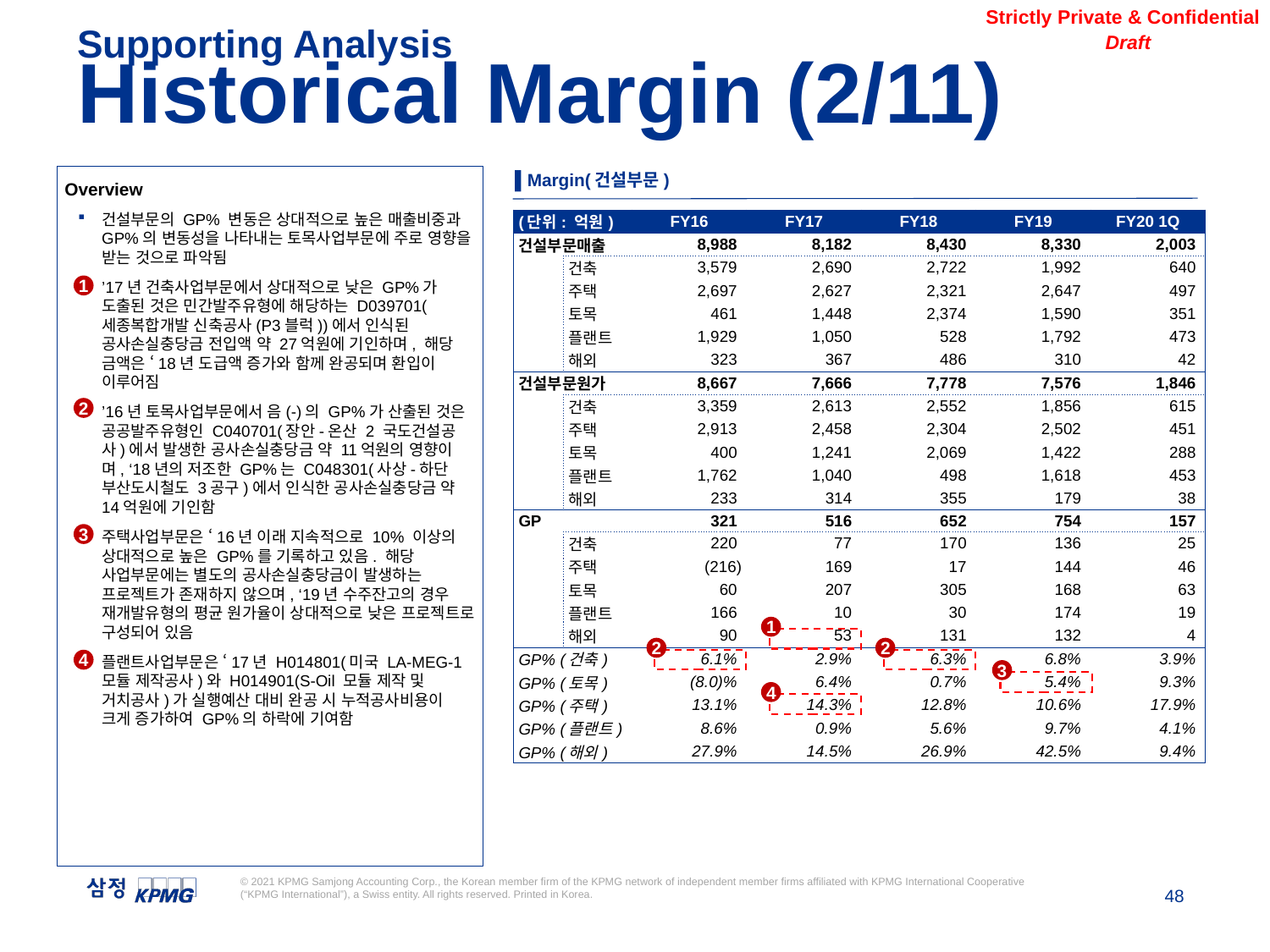

Supporting Analysis
Historical Margin (2/11)
▌Margin(건설부문)

Overview
건설부문의 GP% 변동은 상대적으로 높은 매출비중과 GP%의 변동성을 나타내는 토목사업부문에 주로 영향을 받는 것으로 파악됨
’17년 건축사업부문에서 상대적으로 낮은 GP%가 도출된 것은 민간발주유형에 해당하는 D039701(세종복합개발 신축공사(P3블럭))에서 인식된 공사손실충당금 전입액 약 27억원에 기인하며, 해당 금액은 ‘18년 도급액 증가와 함께 완공되며 환입이 이루어짐
’16년 토목사업부문에서 음(-)의 GP%가 산출된 것은 공공발주유형인 C040701(장안-온산 2 국도건설공사)에서 발생한 공사손실충당금 약 11억원의 영향이며, ‘18년의 저조한 GP%는 C048301(사상-하단 부산도시철도 3공구)에서 인식한 공사손실충당금 약 14억원에 기인함
주택사업부문은 ‘16년 이래 지속적으로 10% 이상의 상대적으로 높은 GP%를 기록하고 있음. 해당 사업부문에는 별도의 공사손실충당금이 발생하는 프로젝트가 존재하지 않으며, ‘19년 수주잔고의 경우 재개발유형의 평균 원가율이 상대적으로 낮은 프로젝트로 구성되어 있음
플랜트사업부문은 ‘17년 H014801(미국 LA-MEG-1 모듈 제작공사)와 H014901(S-Oil 모듈 제작 및 거치공사)가 실행예산 대비 완공 시 누적공사비용이 크게 증가하여 GP%의 하락에 기여함

| (단위: 억원) |  | FY16 | FY17 | FY18 | FY19 | FY20 1Q |
| --- | --- | --- | --- | --- | --- | --- |
| 건설부문매출 |  | 8,988 | 8,182 | 8,430 | 8,330 | 2,003 |
|  | 건축 | 3,579 | 2,690 | 2,722 | 1,992 | 640 |
|  | 주택 | 2,697 | 2,627 | 2,321 | 2,647 | 497 |
|  | 토목 | 461 | 1,448 | 2,374 | 1,590 | 351 |
|  | 플랜트 | 1,929 | 1,050 | 528 | 1,792 | 473 |
|  | 해외 | 323 | 367 | 486 | 310 | 42 |
| 건설부문원가 |  | 8,667 | 7,666 | 7,778 | 7,576 | 1,846 |
|  | 건축 | 3,359 | 2,613 | 2,552 | 1,856 | 615 |
|  | 주택 | 2,913 | 2,458 | 2,304 | 2,502 | 451 |
|  | 토목 | 400 | 1,241 | 2,069 | 1,422 | 288 |
|  | 플랜트 | 1,762 | 1,040 | 498 | 1,618 | 453 |
|  | 해외 | 233 | 314 | 355 | 179 | 38 |
| GP |  | 321 | 516 | 652 | 754 | 157 |
|  | 건축 | 220 | 77 | 170 | 136 | 25 |
|  | 주택 | (216) | 169 | 17 | 144 | 46 |
|  | 토목 | 60 | 207 | 305 | 168 | 63 |
|  | 플랜트 | 166 | 10 | 30 | 174 | 19 |
|  | 해외 | 90 | 53 | 131 | 132 | 4 |
| GP% (건축) |  | 6.1% | 2.9% | 6.3% | 6.8% | 3.9% |
| GP% (토목) |  | (8.0)% | 6.4% | 0.7% | 5.4% | 9.3% |
| GP% (주택) |  | 13.1% | 14.3% | 12.8% | 10.6% | 17.9% |
| GP% (플랜트) |  | 8.6% | 0.9% | 5.6% | 9.7% | 4.1% |
| GP% (해외) |  | 27.9% | 14.5% | 26.9% | 42.5% | 9.4% |
1
2
3
1

2
2
4

3

4